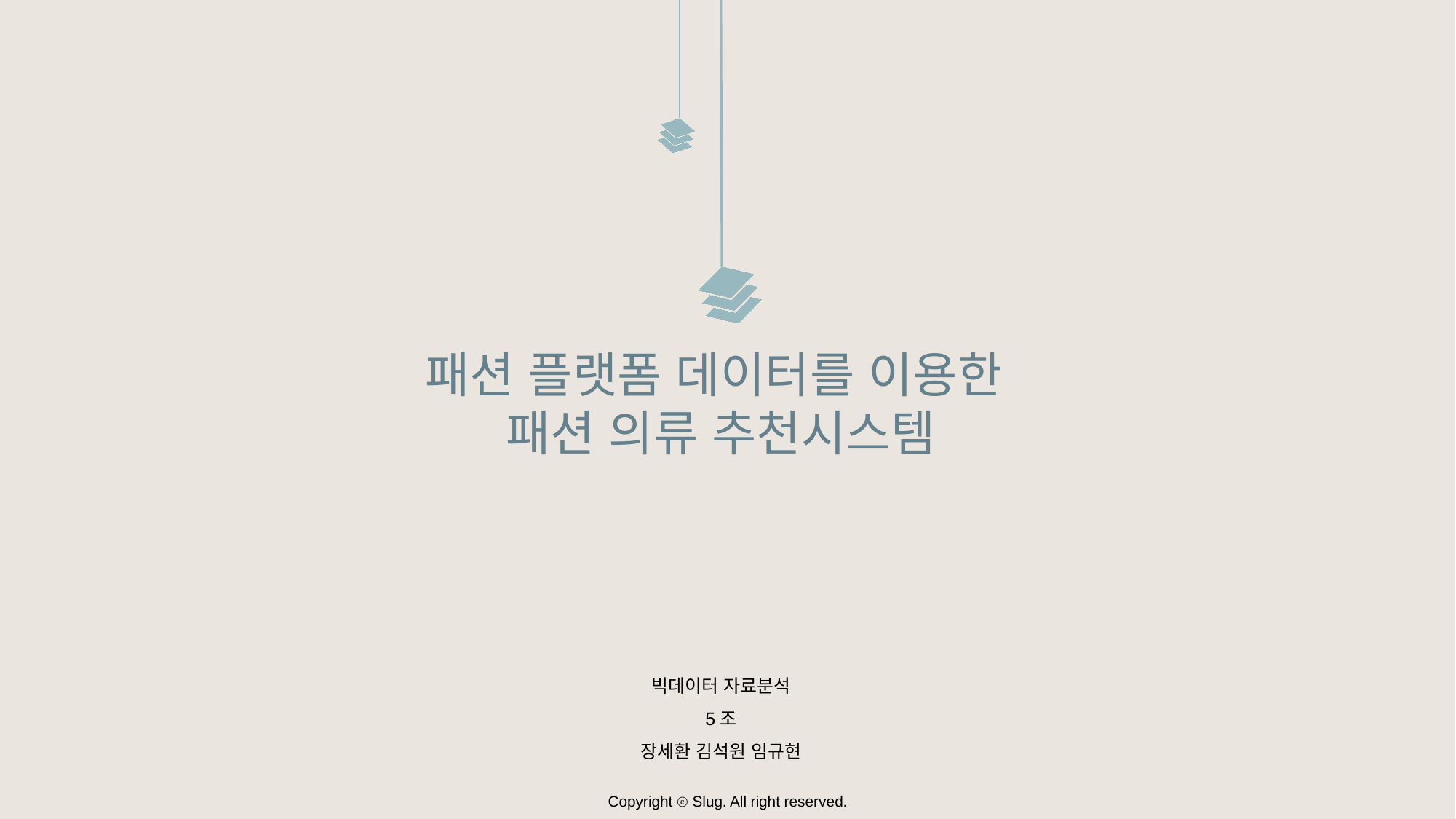

패션 플랫폼 데이터를 이용한
패션 의류 추천시스템
빅데이터 자료분석
5조
장세환 김석원 임규현
Copyright ⓒ Slug. All right reserved.